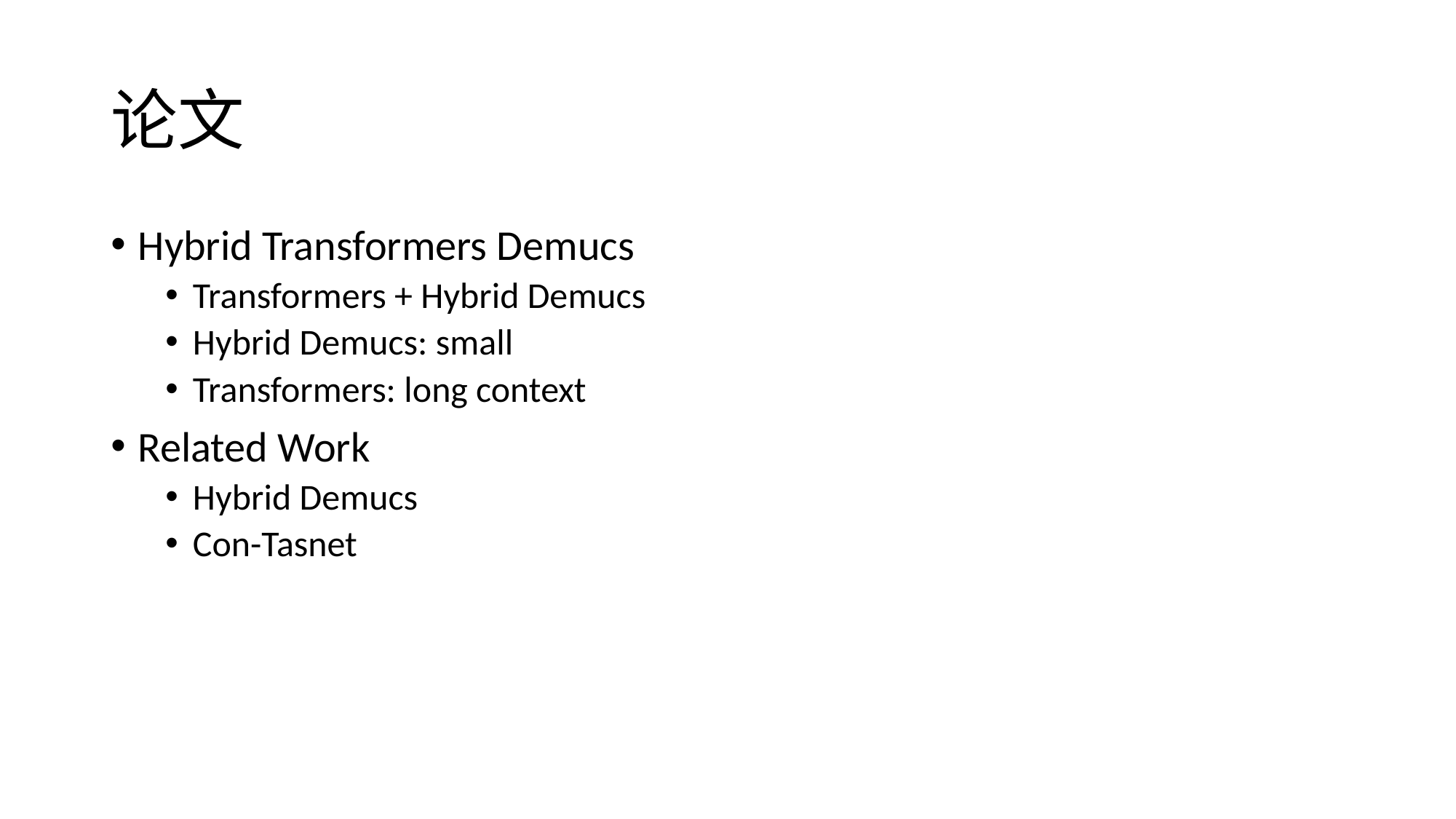

# 论文
Hybrid Transformers Demucs
Transformers + Hybrid Demucs
Hybrid Demucs: small
Transformers: long context
Related Work
Hybrid Demucs
Con-Tasnet